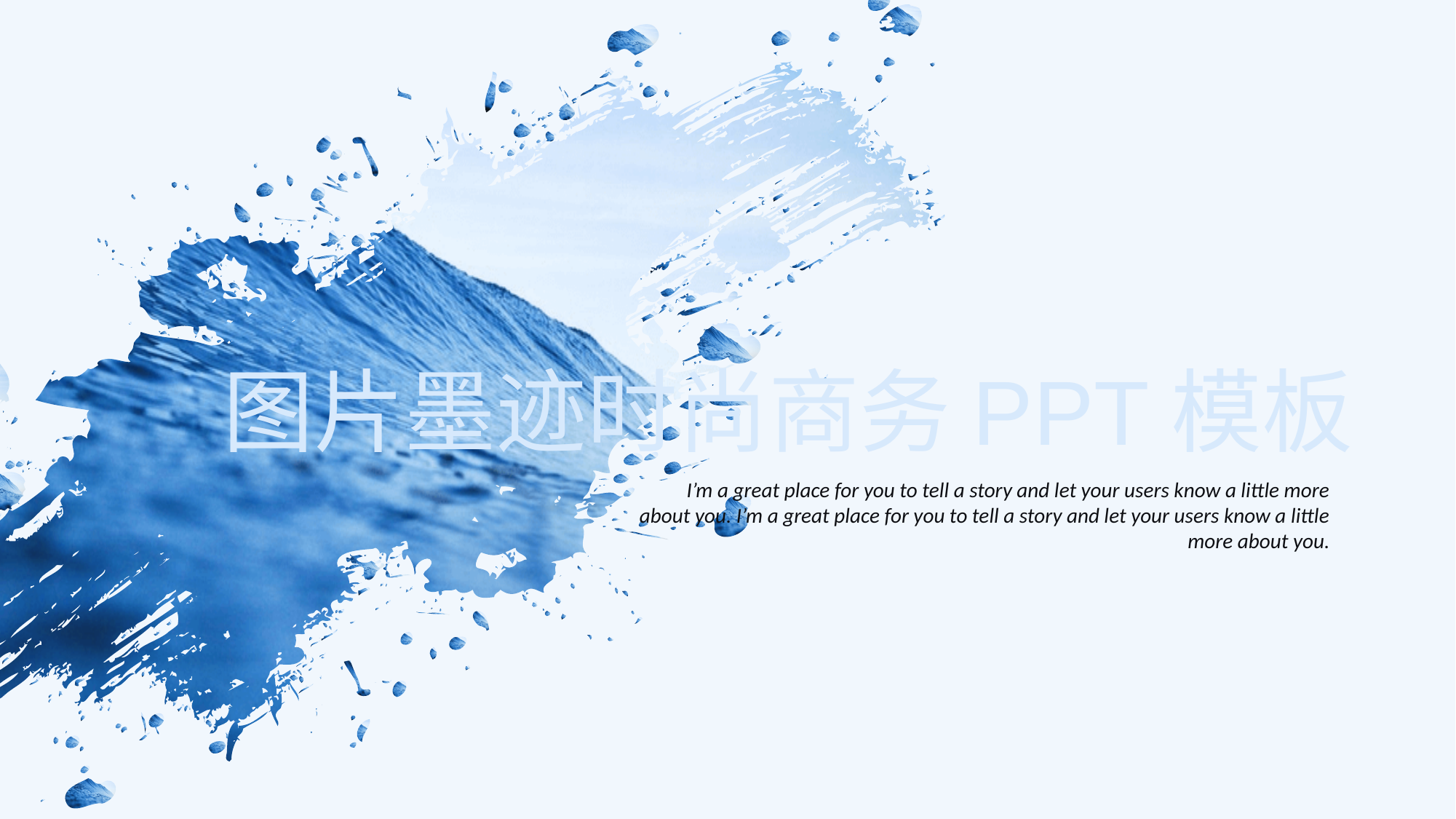

图片墨迹时尚商务PPT模板
I’m a great place for you to tell a story and let your users know a little more about you. I’m a great place for you to tell a story and let your users know a little more about you.